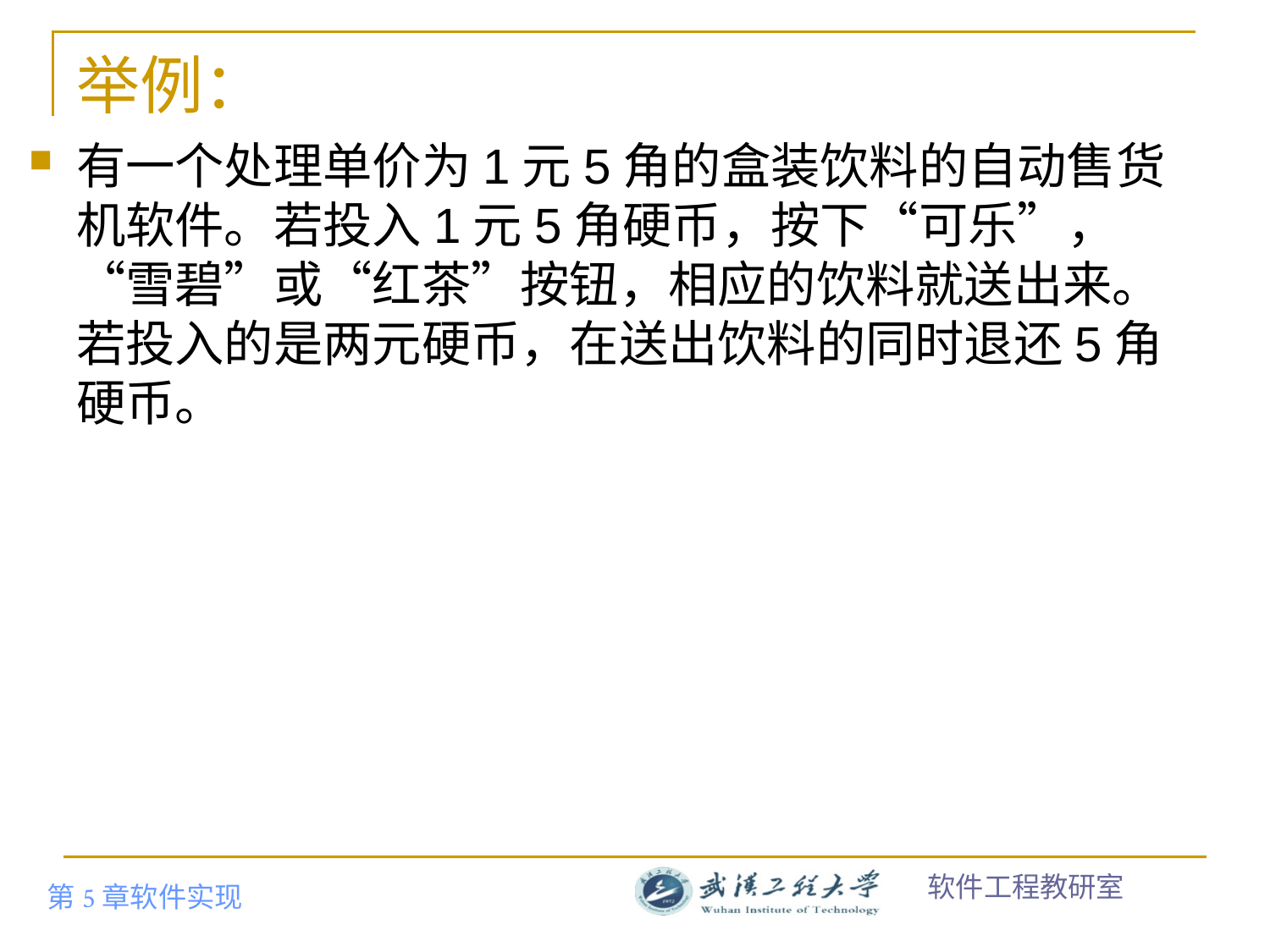

# 举例：
有一个处理单价为1元5角的盒装饮料的自动售货机软件。若投入1元5角硬币，按下“可乐”，“雪碧”或“红茶”按钮，相应的饮料就送出来。若投入的是两元硬币，在送出饮料的同时退还5角硬币。